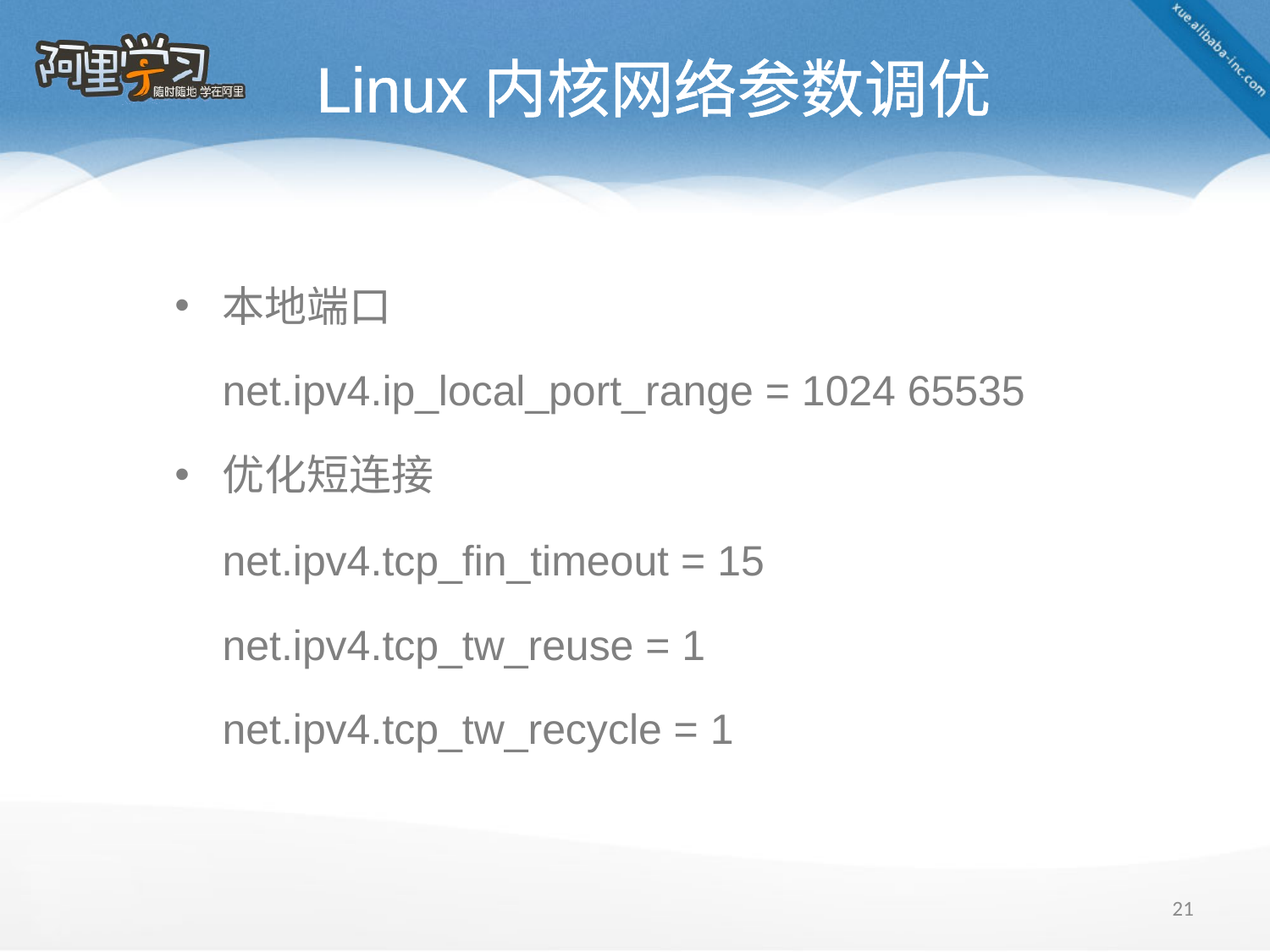

# Linux内核网络参数调优
本地端口
	net.ipv4.ip_local_port_range = 1024 65535
优化短连接
	net.ipv4.tcp_fin_timeout = 15
	net.ipv4.tcp_tw_reuse = 1
	net.ipv4.tcp_tw_recycle = 1
21